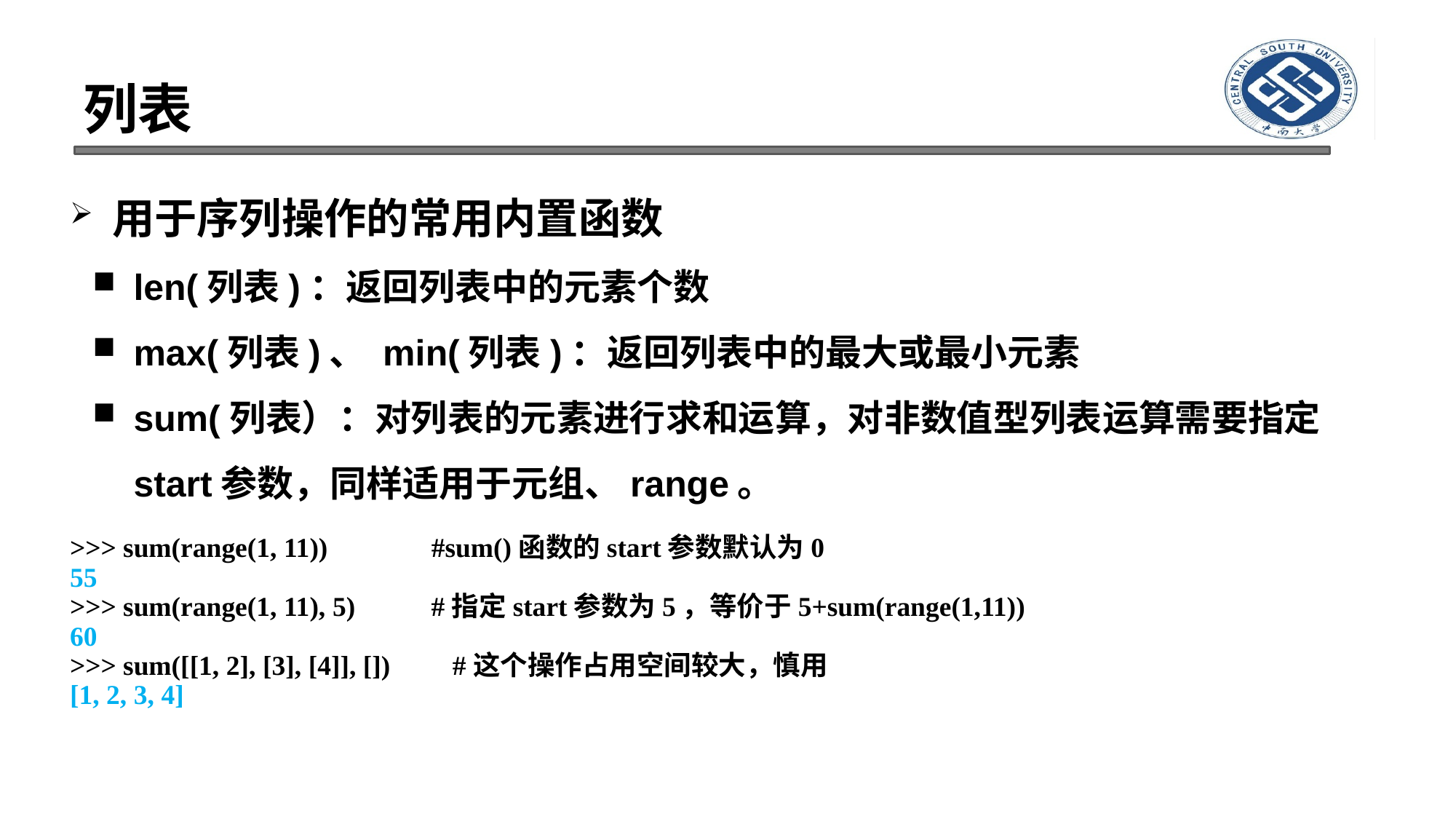

# 列表
用于序列操作的常用内置函数
len(列表)：返回列表中的元素个数
max(列表)、 min(列表)：返回列表中的最大或最小元素
sum(列表）：对列表的元素进行求和运算，对非数值型列表运算需要指定start参数，同样适用于元组、range。

>>> sum(range(1, 11))               #sum()函数的start参数默认为0
55
>>> sum(range(1, 11), 5)           #指定start参数为5，等价于5+sum(range(1,11))
60
>>> sum([[1, 2], [3], [4]], [])         #这个操作占用空间较大，慎用
[1, 2, 3, 4]